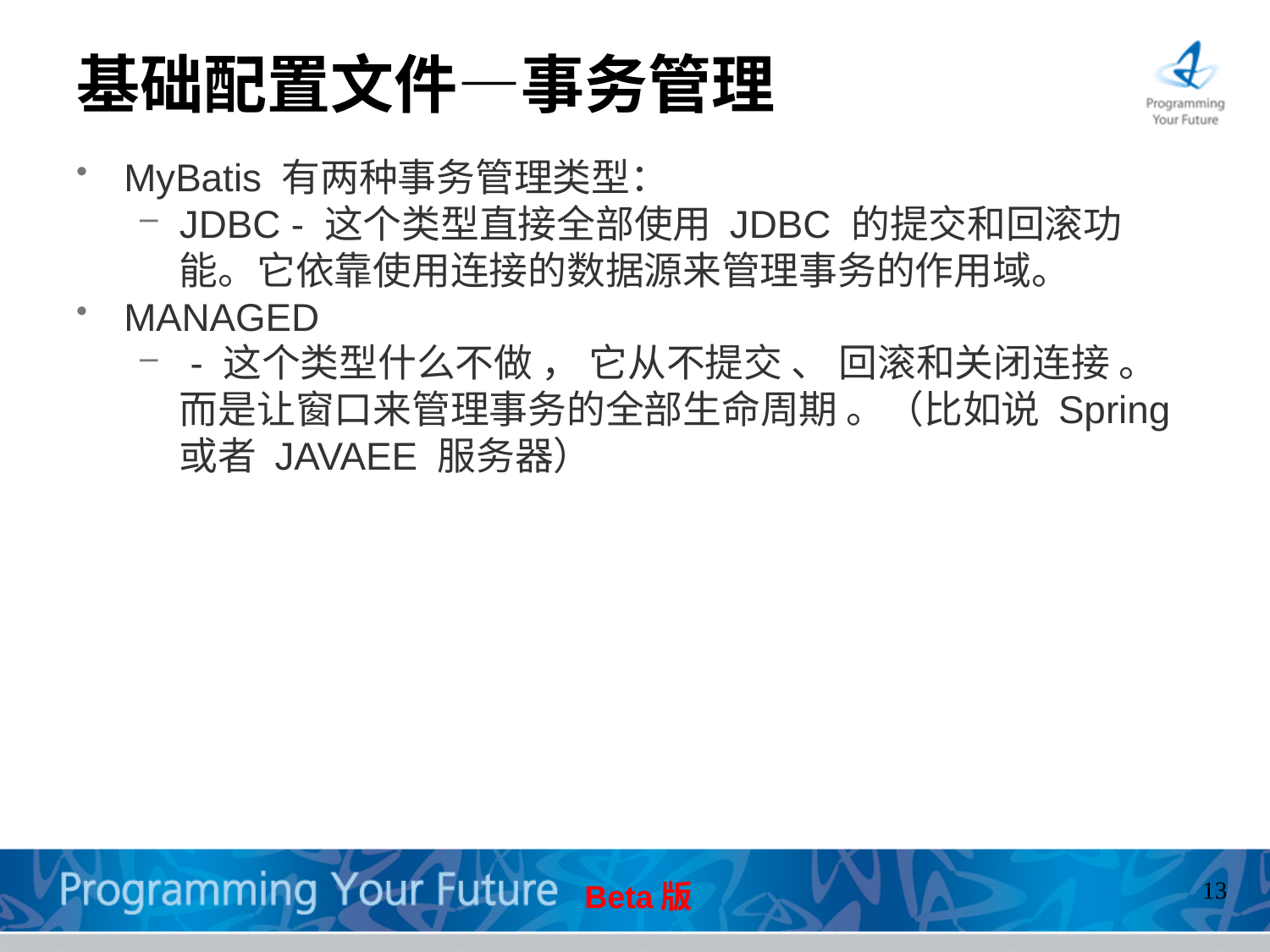

# 基础配置文件—事务管理
MyBatis 有两种事务管理类型：
JDBC - 这个类型直接全部使用 JDBC 的提交和回滚功能。它依靠使用连接的数据源来管理事务的作用域。
MANAGED
 - 这个类型什么不做 ， 它从不提交 、 回滚和关闭连接 。 而是让窗口来管理事务的全部生命周期 。（比如说 Spring 或者 JAVAEE 服务器）